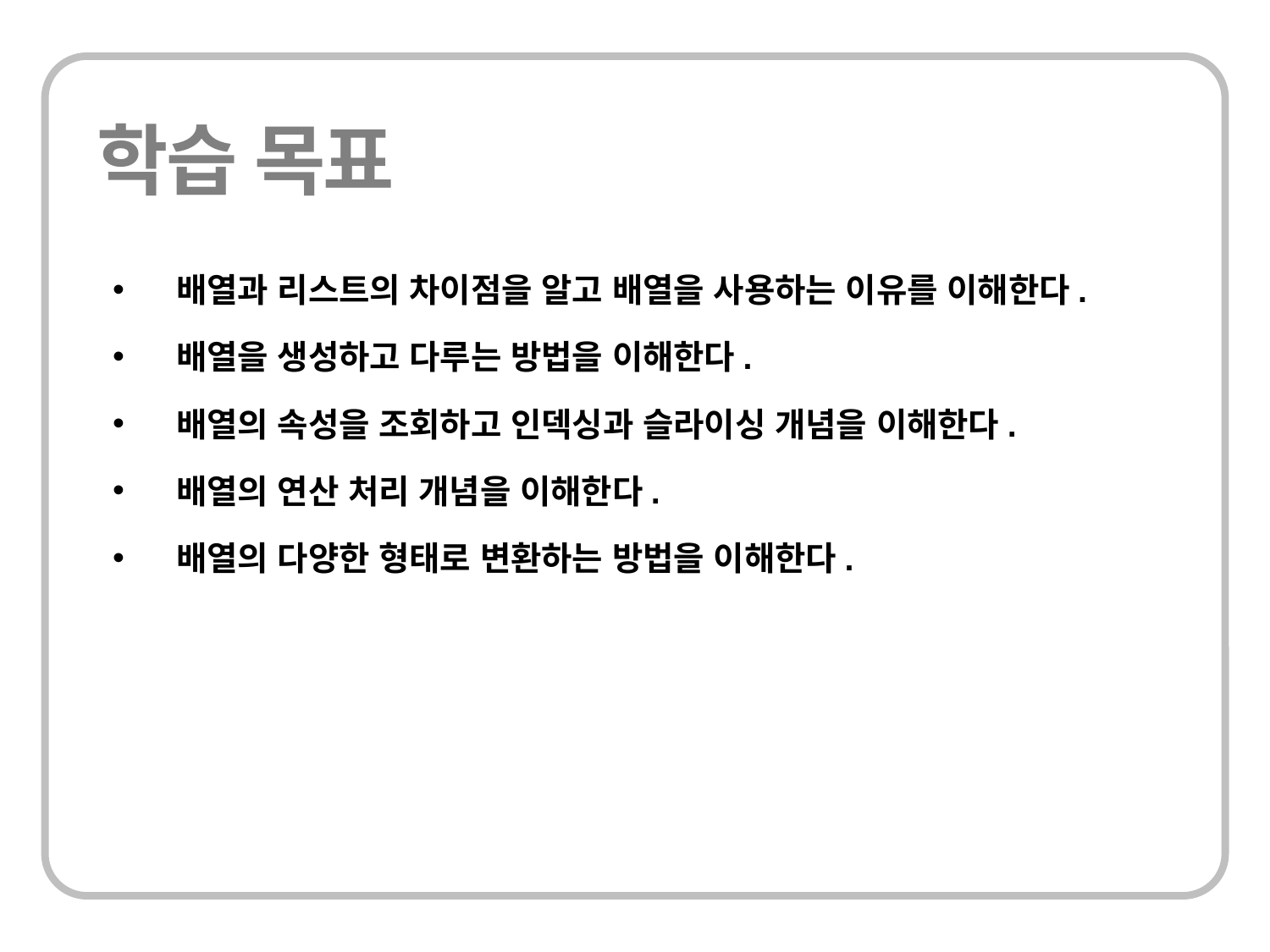

배열과 리스트의 차이점을 알고 배열을 사용하는 이유를 이해한다.
배열을 생성하고 다루는 방법을 이해한다.
배열의 속성을 조회하고 인덱싱과 슬라이싱 개념을 이해한다.
배열의 연산 처리 개념을 이해한다.
배열의 다양한 형태로 변환하는 방법을 이해한다.